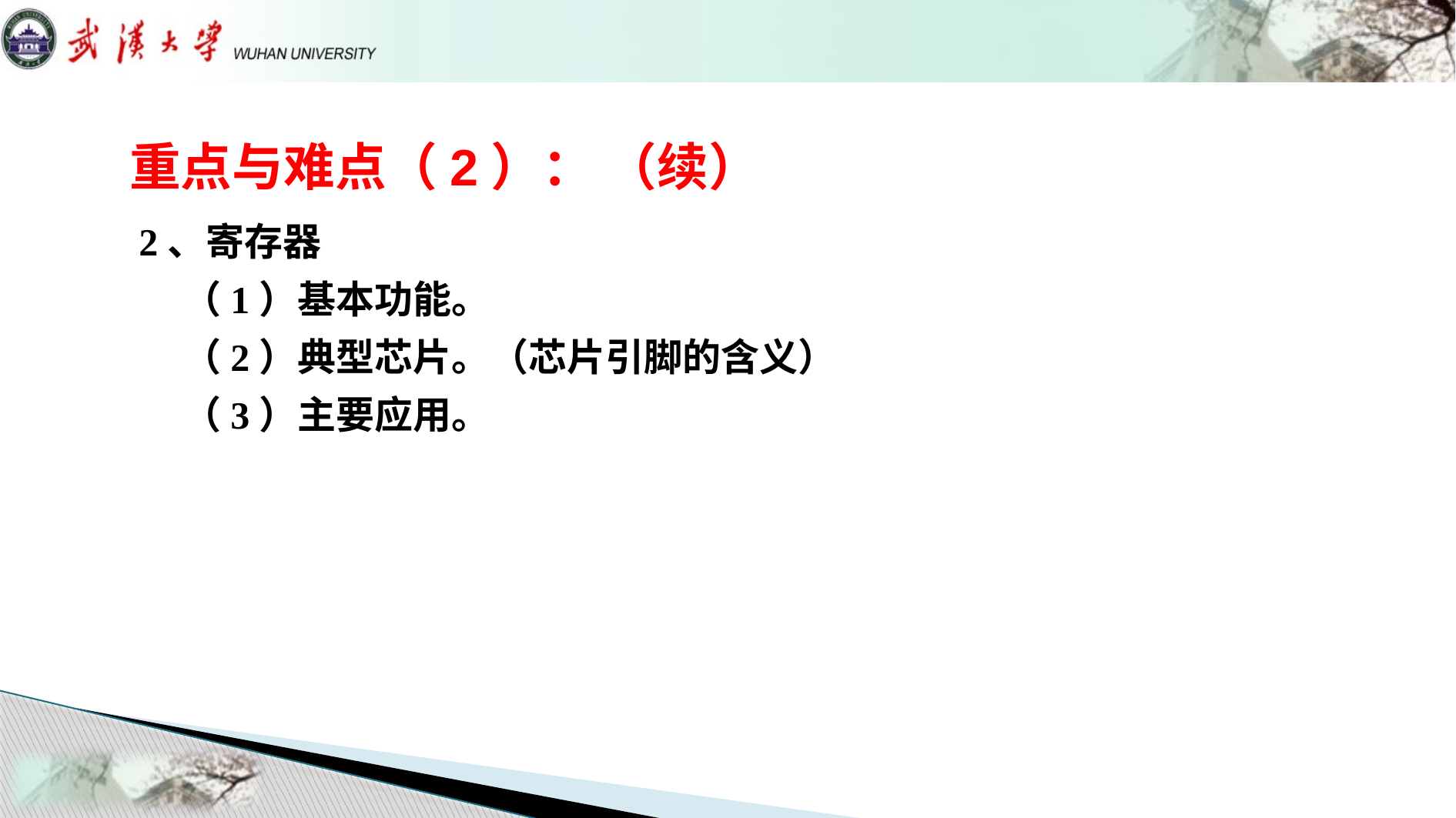

# 重点与难点（2）： （续）
2、寄存器
    （1）基本功能。
    （2）典型芯片。（芯片引脚的含义）
    （3）主要应用。